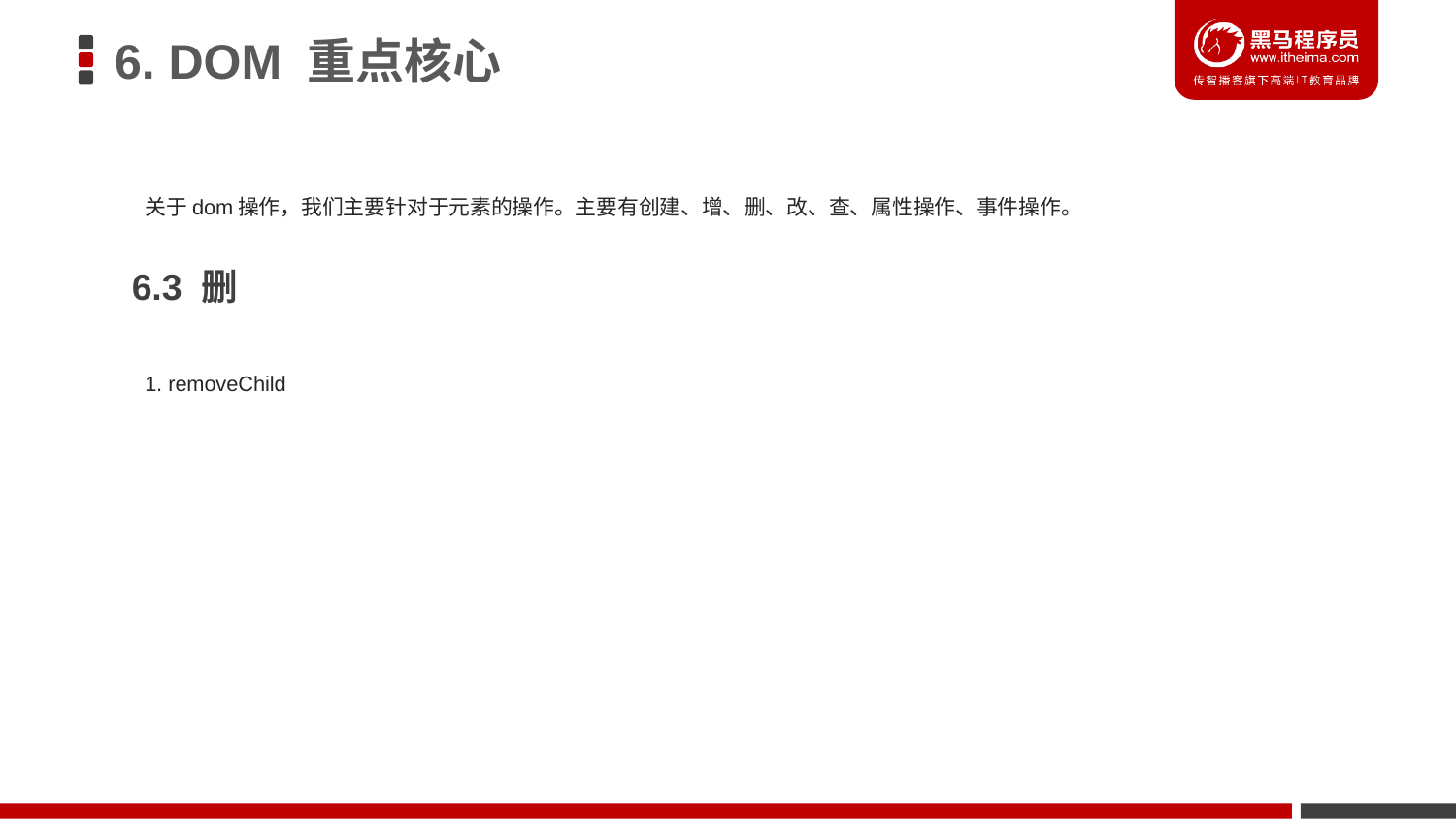

6. DOM 重点核心
关于dom操作，我们主要针对于元素的操作。主要有创建、增、删、改、查、属性操作、事件操作。
6.3 删
1. removeChild